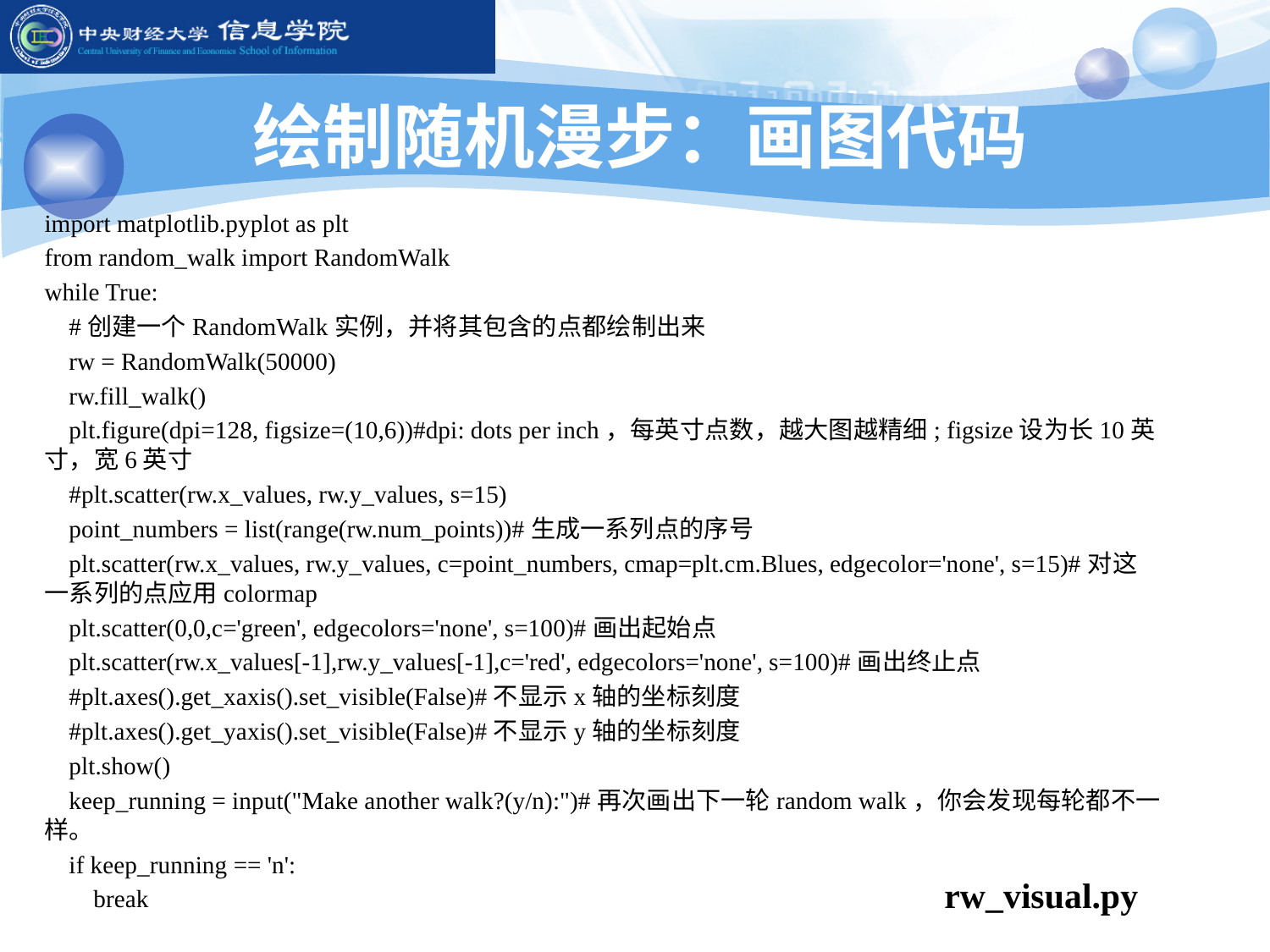

# 绘制随机漫步：画图代码
import matplotlib.pyplot as plt
from random_walk import RandomWalk
while True:
    #创建一个RandomWalk实例，并将其包含的点都绘制出来
    rw = RandomWalk(50000)
    rw.fill_walk()
    plt.figure(dpi=128, figsize=(10,6))#dpi: dots per inch，每英寸点数，越大图越精细; figsize设为长10英寸，宽6英寸
    #plt.scatter(rw.x_values, rw.y_values, s=15)
    point_numbers = list(range(rw.num_points))#生成一系列点的序号
    plt.scatter(rw.x_values, rw.y_values, c=point_numbers, cmap=plt.cm.Blues, edgecolor='none', s=15)#对这一系列的点应用colormap
    plt.scatter(0,0,c='green', edgecolors='none', s=100)#画出起始点
    plt.scatter(rw.x_values[-1],rw.y_values[-1],c='red', edgecolors='none', s=100)#画出终止点
    #plt.axes().get_xaxis().set_visible(False)#不显示x轴的坐标刻度
    #plt.axes().get_yaxis().set_visible(False)#不显示y轴的坐标刻度
    plt.show()
    keep_running = input("Make another walk?(y/n):")#再次画出下一轮random walk，你会发现每轮都不一样。
    if keep_running == 'n':
        break
rw_visual.py